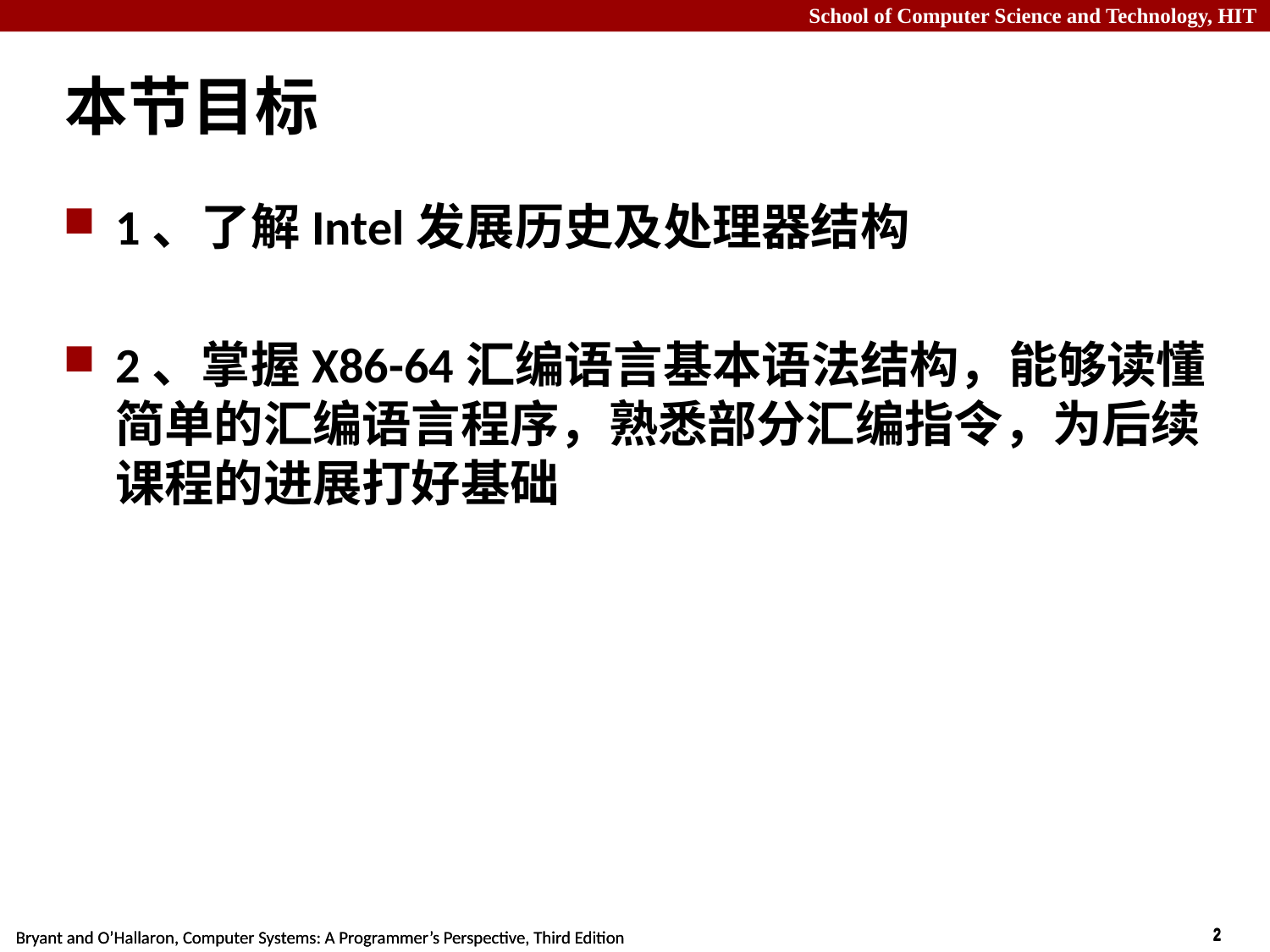

# 本节目标
1、了解Intel发展历史及处理器结构

2、掌握X86-64汇编语言基本语法结构，能够读懂简单的汇编语言程序，熟悉部分汇编指令，为后续课程的进展打好基础